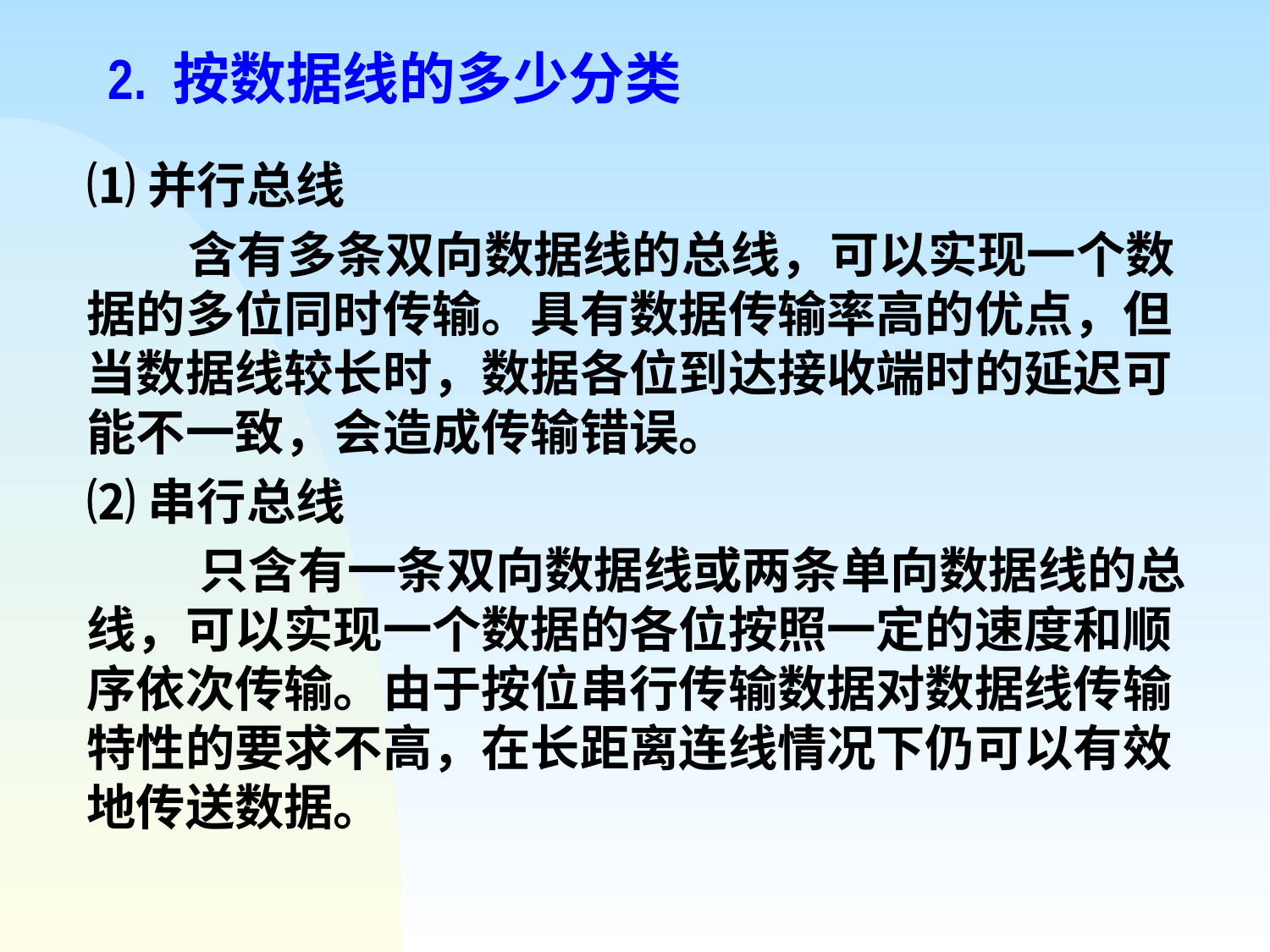

2. 按数据线的多少分类
⑴并行总线
        含有多条双向数据线的总线，可以实现一个数据的多位同时传输。具有数据传输率高的优点，但当数据线较长时，数据各位到达接收端时的延迟可能不一致，会造成传输错误。
⑵串行总线
         只含有一条双向数据线或两条单向数据线的总线，可以实现一个数据的各位按照一定的速度和顺序依次传输。由于按位串行传输数据对数据线传输特性的要求不高，在长距离连线情况下仍可以有效地传送数据。
114